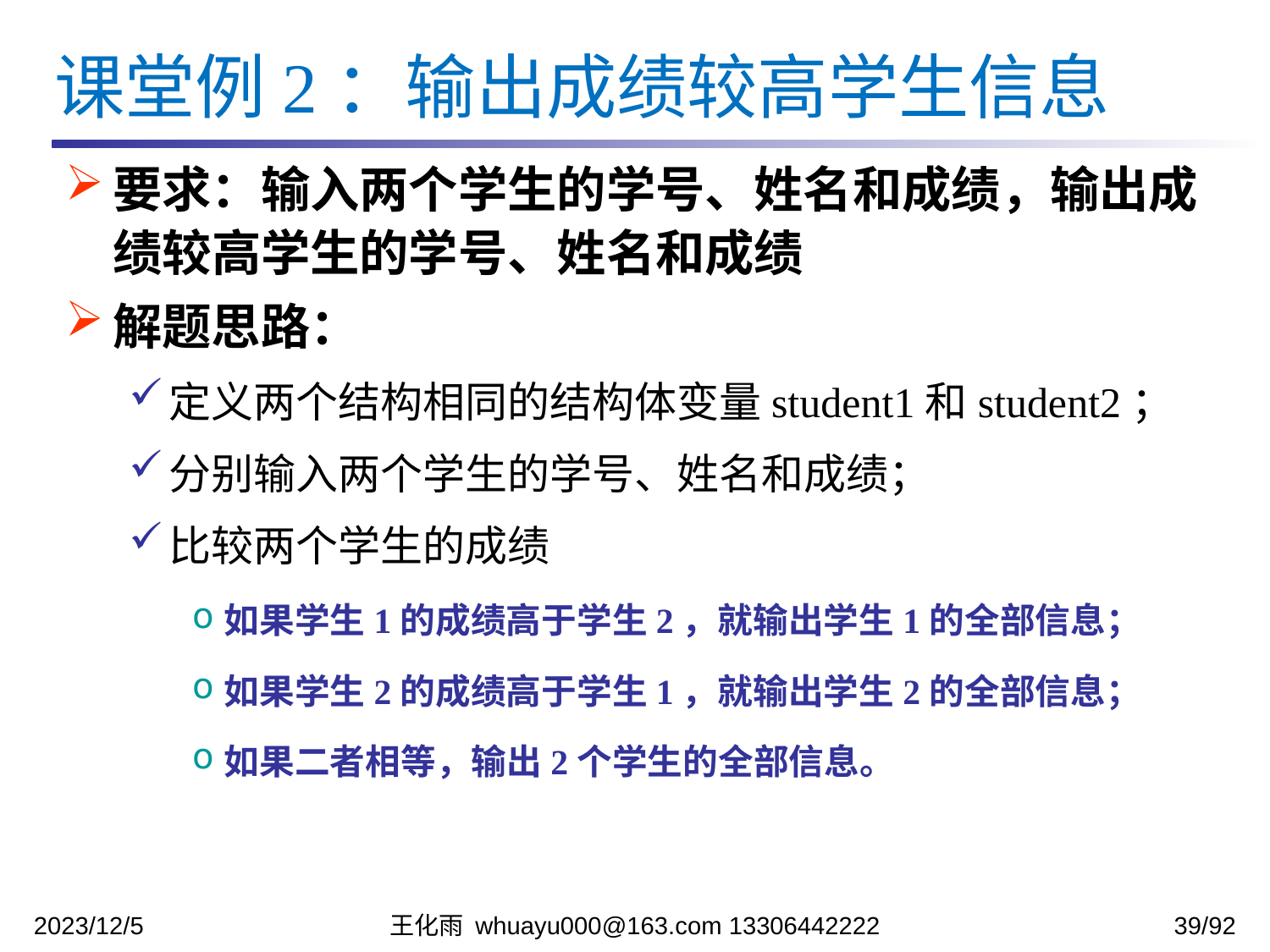

课堂例2：输出成绩较高学生信息
要求：输入两个学生的学号、姓名和成绩，输出成绩较高学生的学号、姓名和成绩
解题思路：
定义两个结构相同的结构体变量student1和student2；
分别输入两个学生的学号、姓名和成绩；
比较两个学生的成绩
如果学生1的成绩高于学生2，就输出学生1的全部信息；
如果学生2的成绩高于学生1，就输出学生2的全部信息；
如果二者相等，输出2个学生的全部信息。
2023/12/5
王化雨 whuayu000@163.com 13306442222
39/92